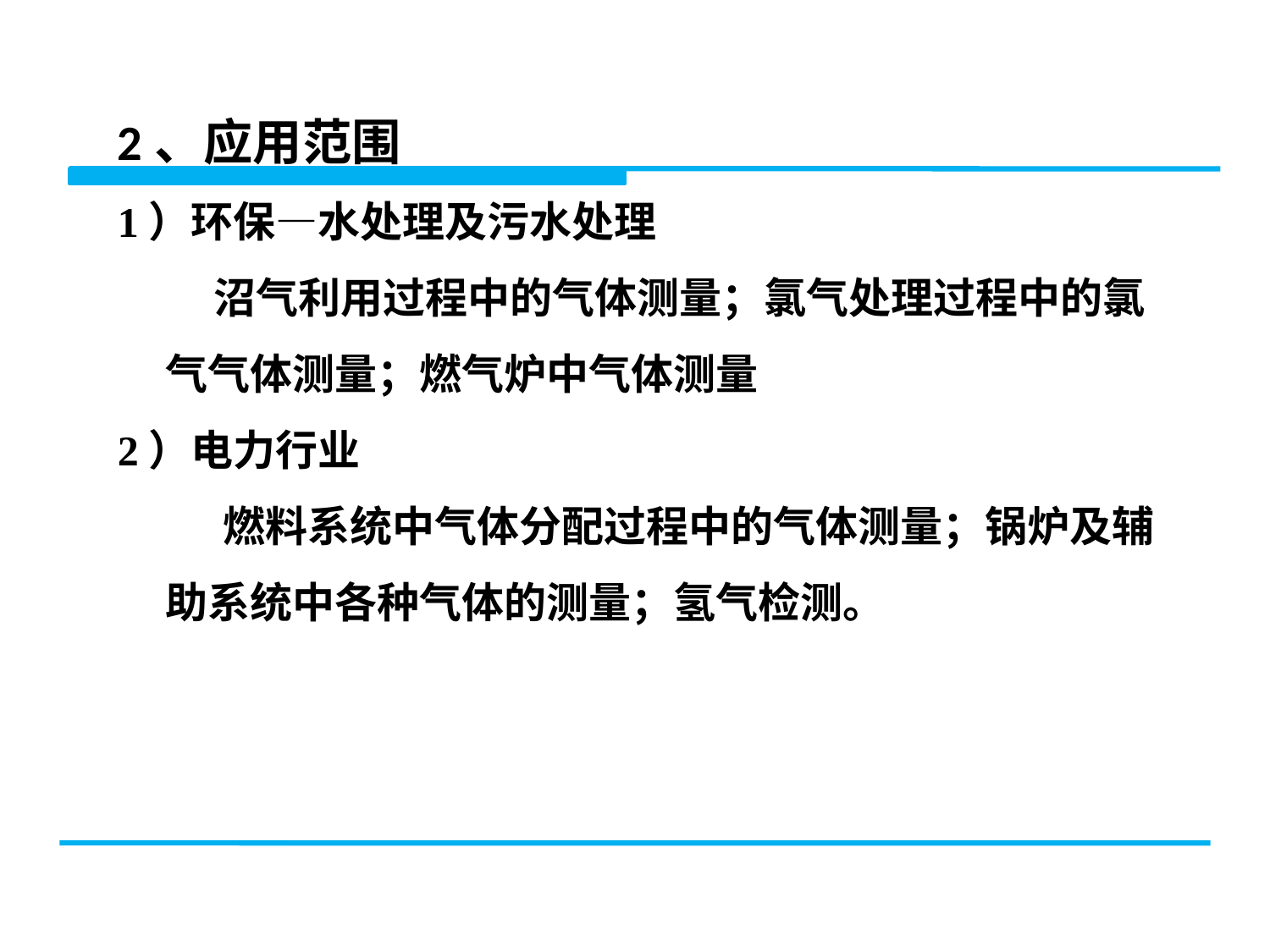

2、应用范围
1）环保—水处理及污水处理
         沼气利用过程中的气体测量；氯气处理过程中的氯气气体测量；燃气炉中气体测量
2）电力行业
          燃料系统中气体分配过程中的气体测量；锅炉及辅助系统中各种气体的测量；氢气检测。